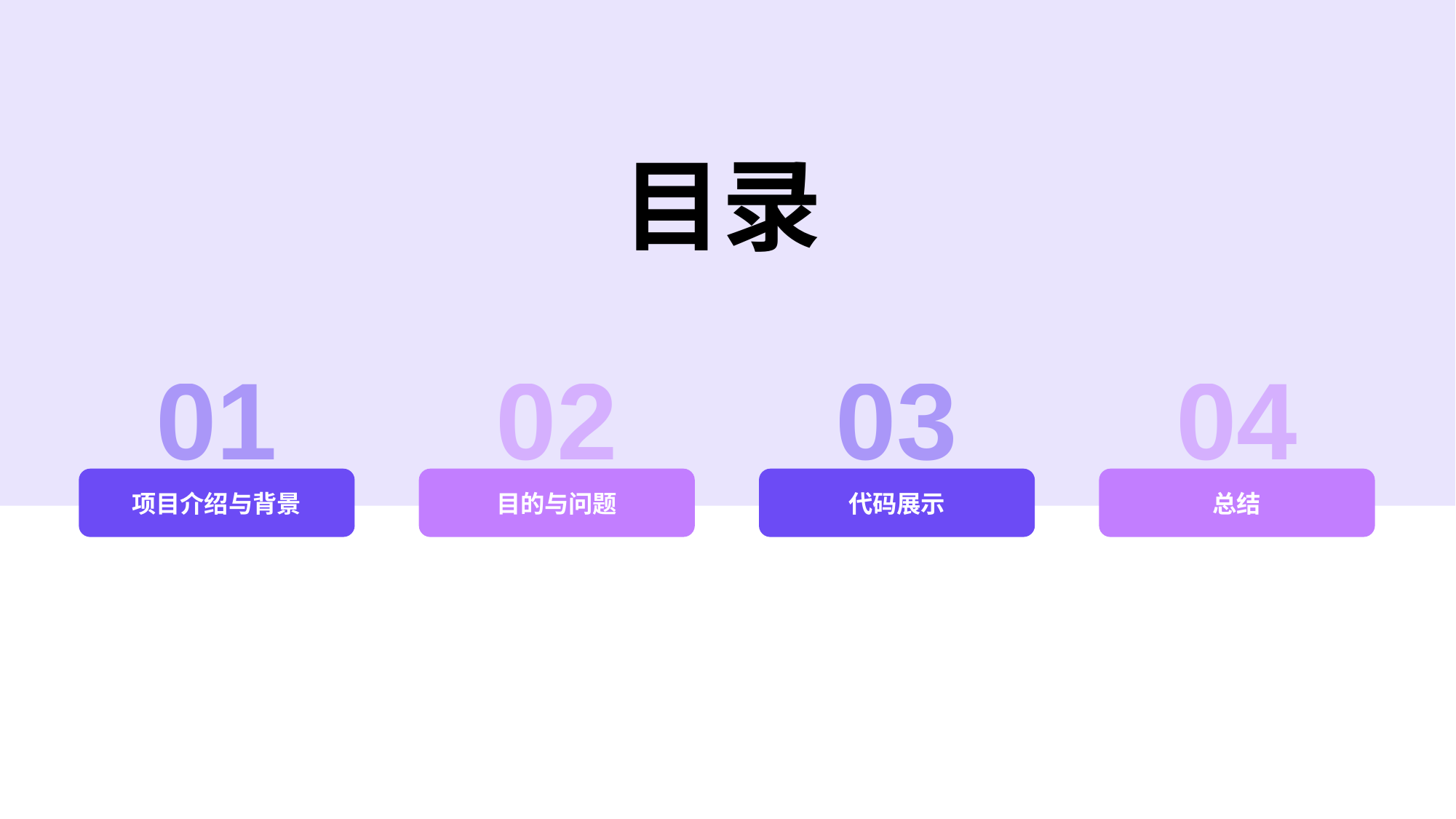

目录
01
项目介绍与背景

02
目的与问题

03
代码展示

04
总结